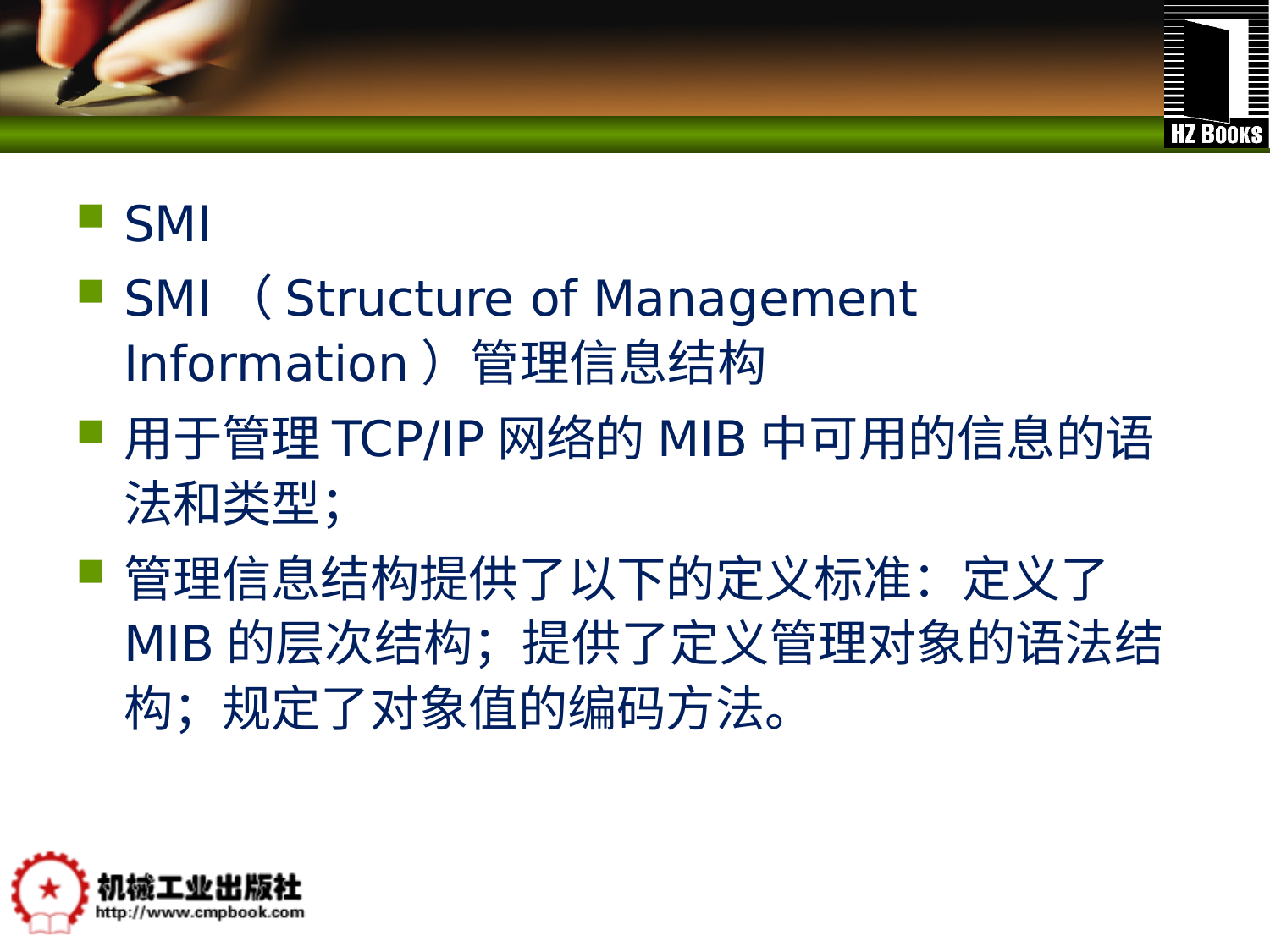

#
SMI
SMI（Structure of Management Information）管理信息结构
用于管理TCP/IP网络的MIB中可用的信息的语法和类型；
管理信息结构提供了以下的定义标准：定义了MIB的层次结构；提供了定义管理对象的语法结构；规定了对象值的编码方法。